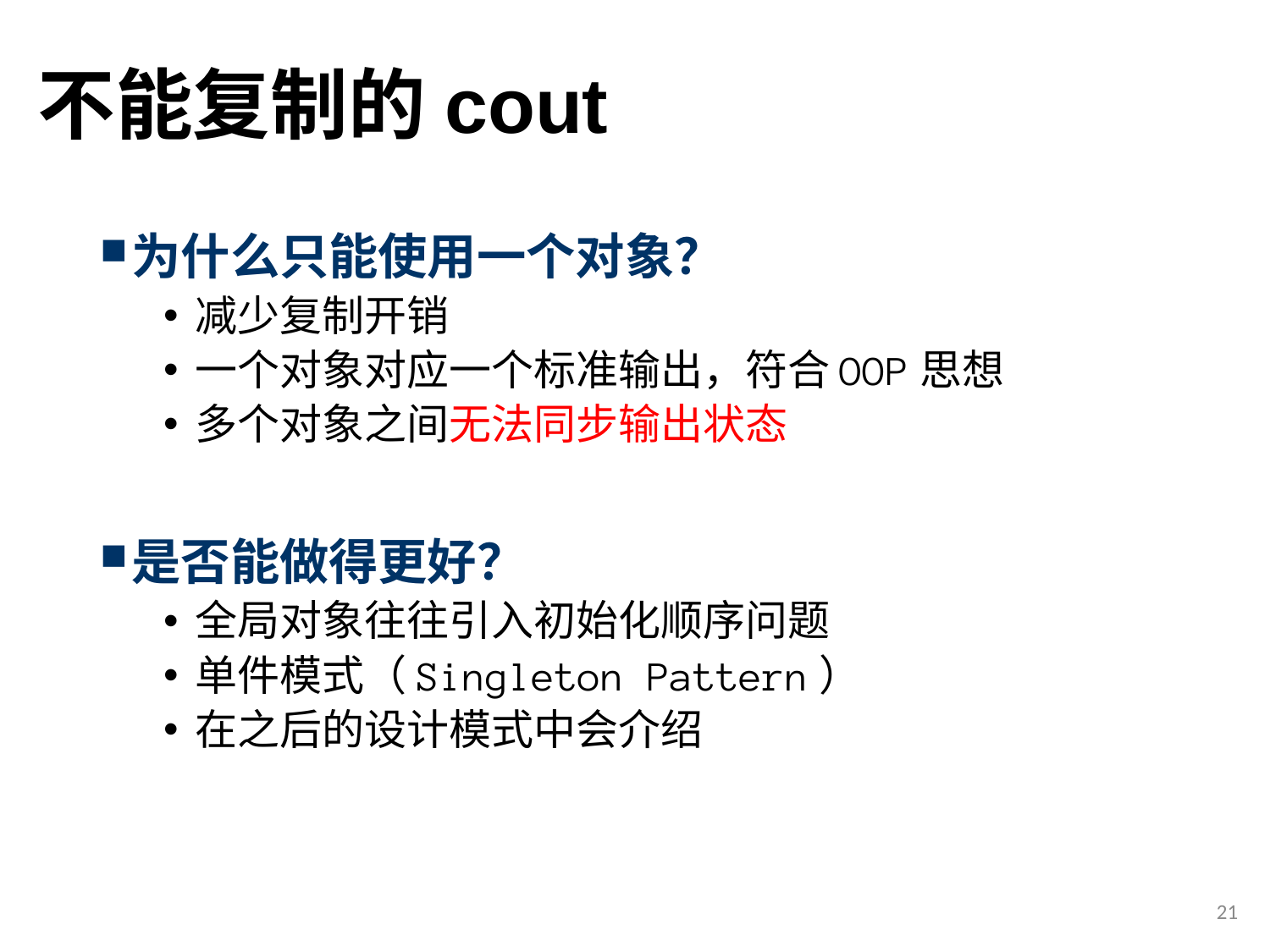

# 不能复制的cout
为什么只能使用一个对象？
减少复制开销
一个对象对应一个标准输出，符合OOP思想
多个对象之间无法同步输出状态

是否能做得更好？
全局对象往往引入初始化顺序问题
单件模式（Singleton Pattern）
在之后的设计模式中会介绍

21